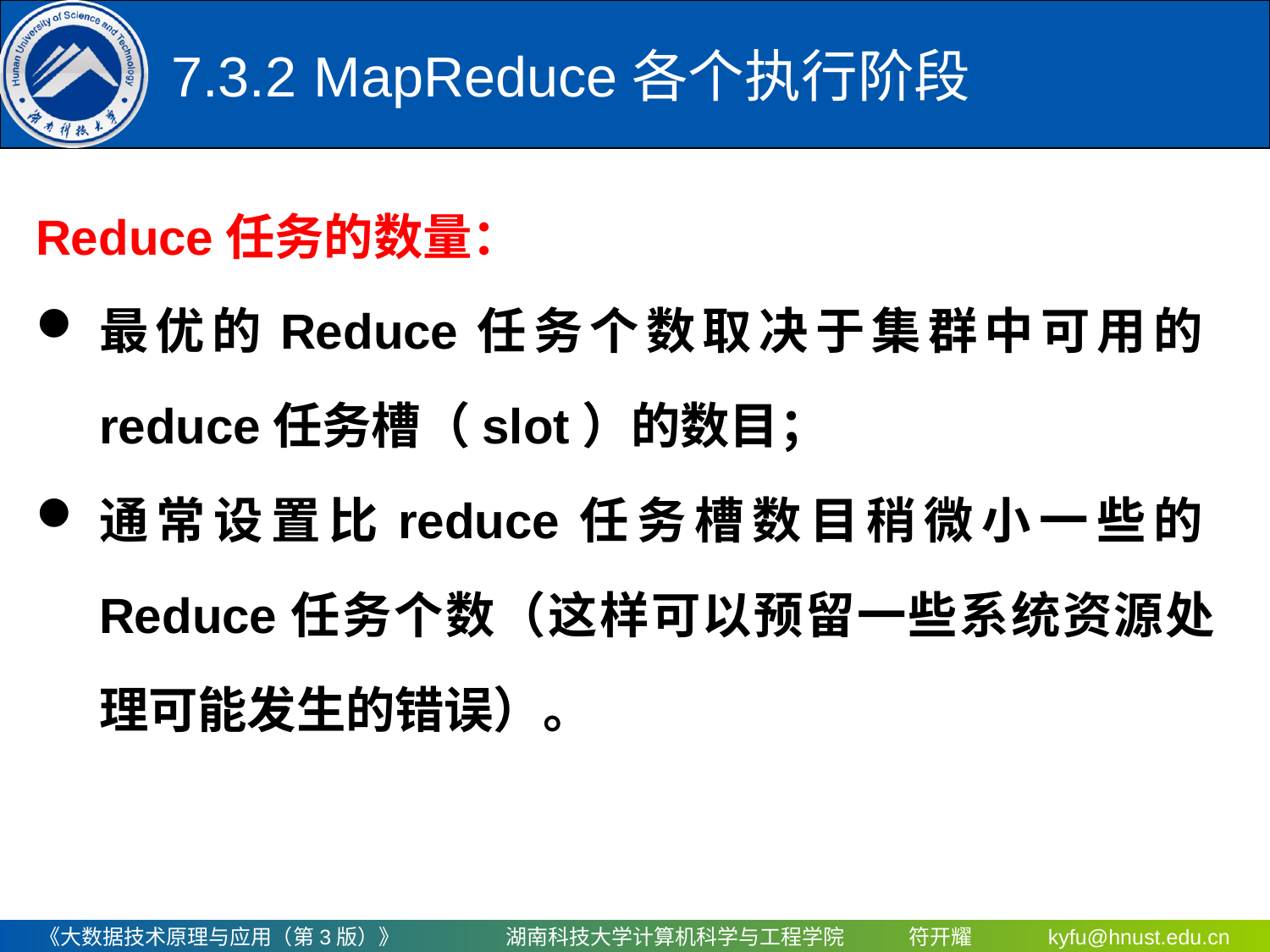

7.3.2	 MapReduce各个执行阶段
Reduce任务的数量：
最优的Reduce任务个数取决于集群中可用的reduce任务槽（slot）的数目；
通常设置比reduce任务槽数目稍微小一些的Reduce任务个数（这样可以预留一些系统资源处理可能发生的错误）。